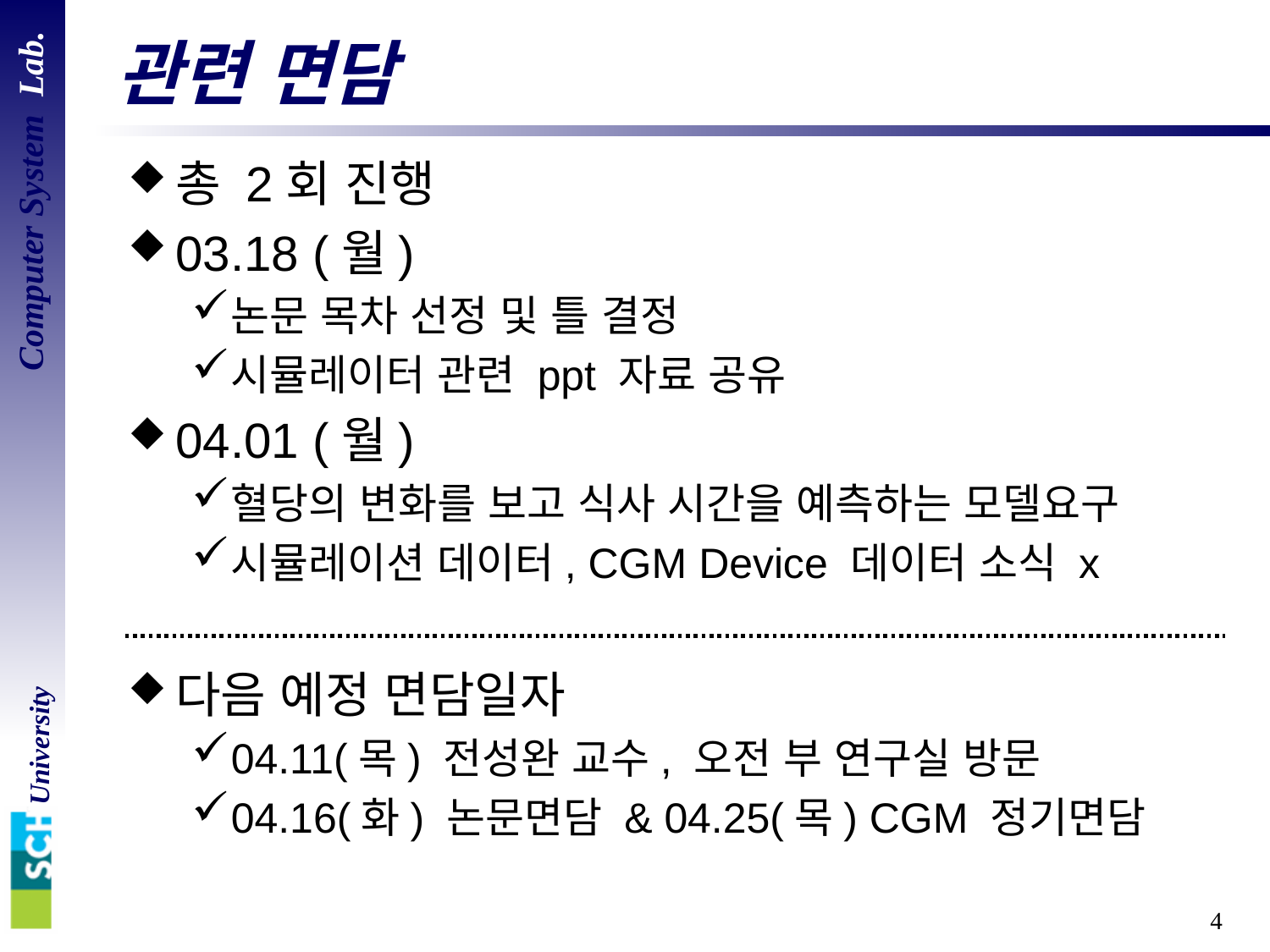

# 관련 면담
총 2회 진행
03.18 (월)
논문 목차 선정 및 틀 결정
시뮬레이터 관련 ppt 자료 공유
04.01 (월)
혈당의 변화를 보고 식사 시간을 예측하는 모델요구
시뮬레이션 데이터, CGM Device 데이터 소식 x

다음 예정 면담일자
04.11(목) 전성완 교수, 오전 부 연구실 방문
04.16(화) 논문면담 & 04.25(목) CGM 정기면담